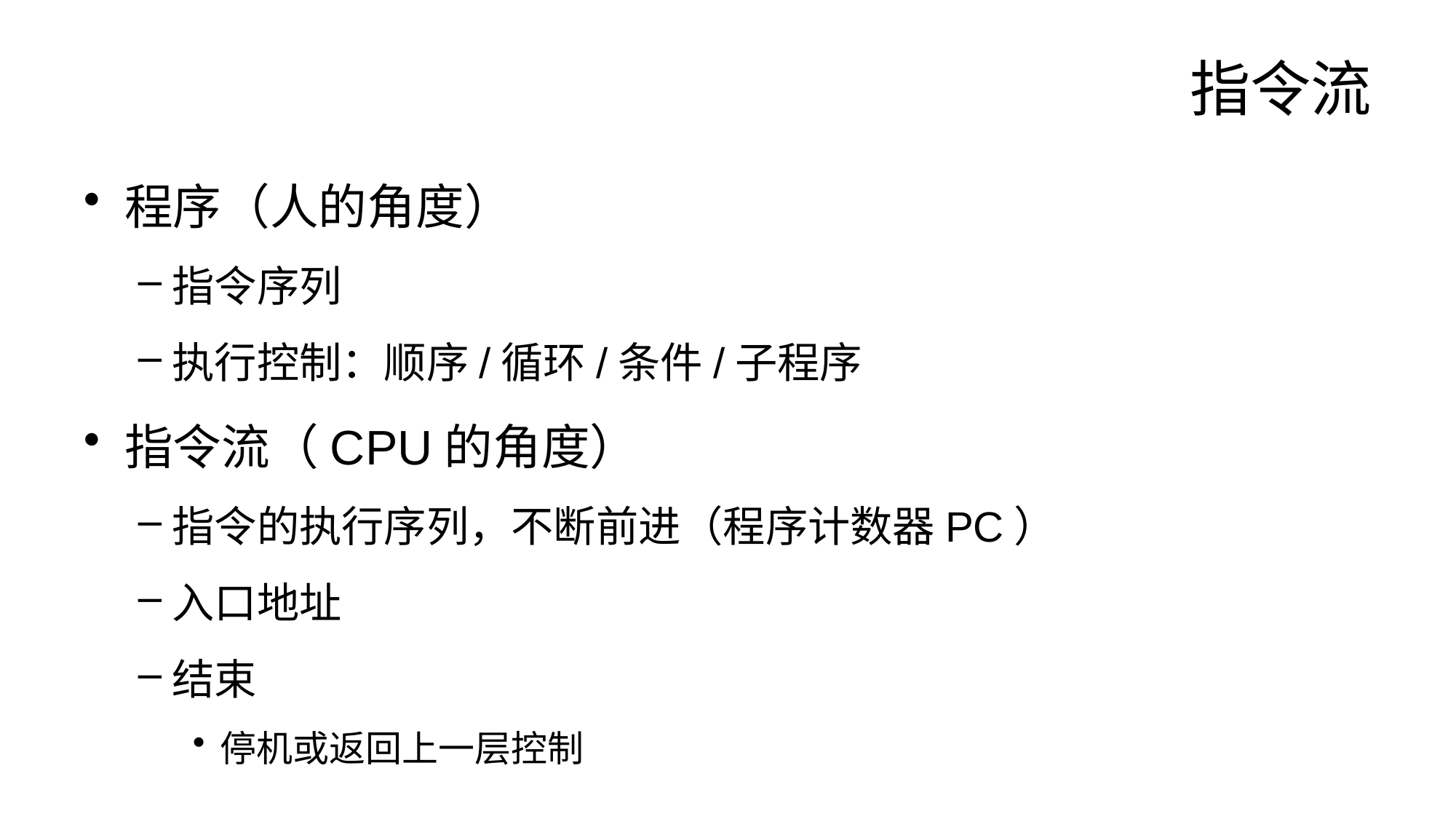

# 指令流
程序（人的角度）
指令序列
执行控制：顺序/循环/条件/子程序
指令流（CPU的角度）
指令的执行序列，不断前进（程序计数器PC）
入口地址
结束
停机或返回上一层控制